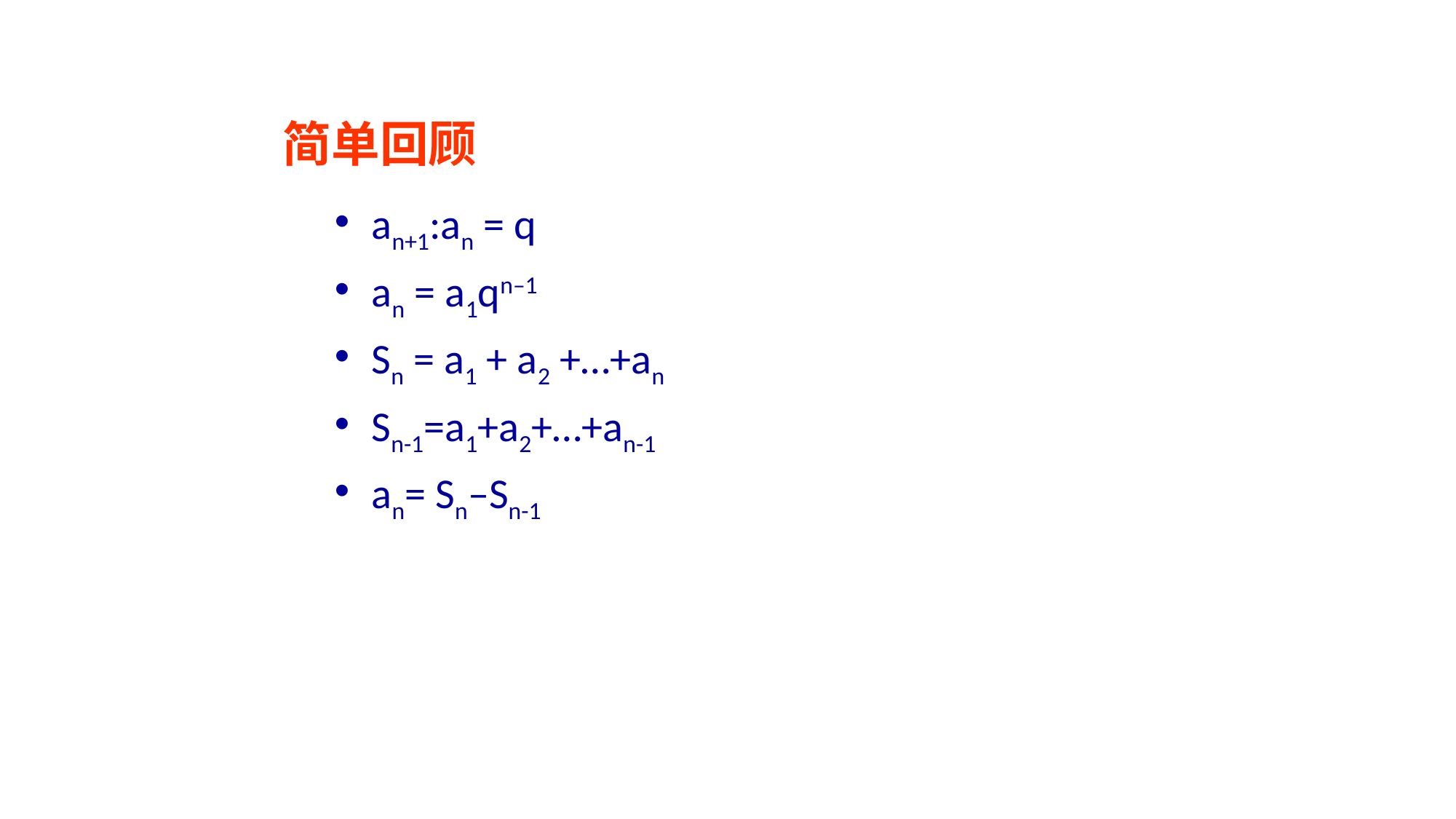

等比数列前n项和的公式

简单回顾

 an+1:an = q
 an = a1qn–1
 Sn = a1 + a2 +…+an
 Sn-1=a1+a2+…+an-1
 an= Sn–Sn-1